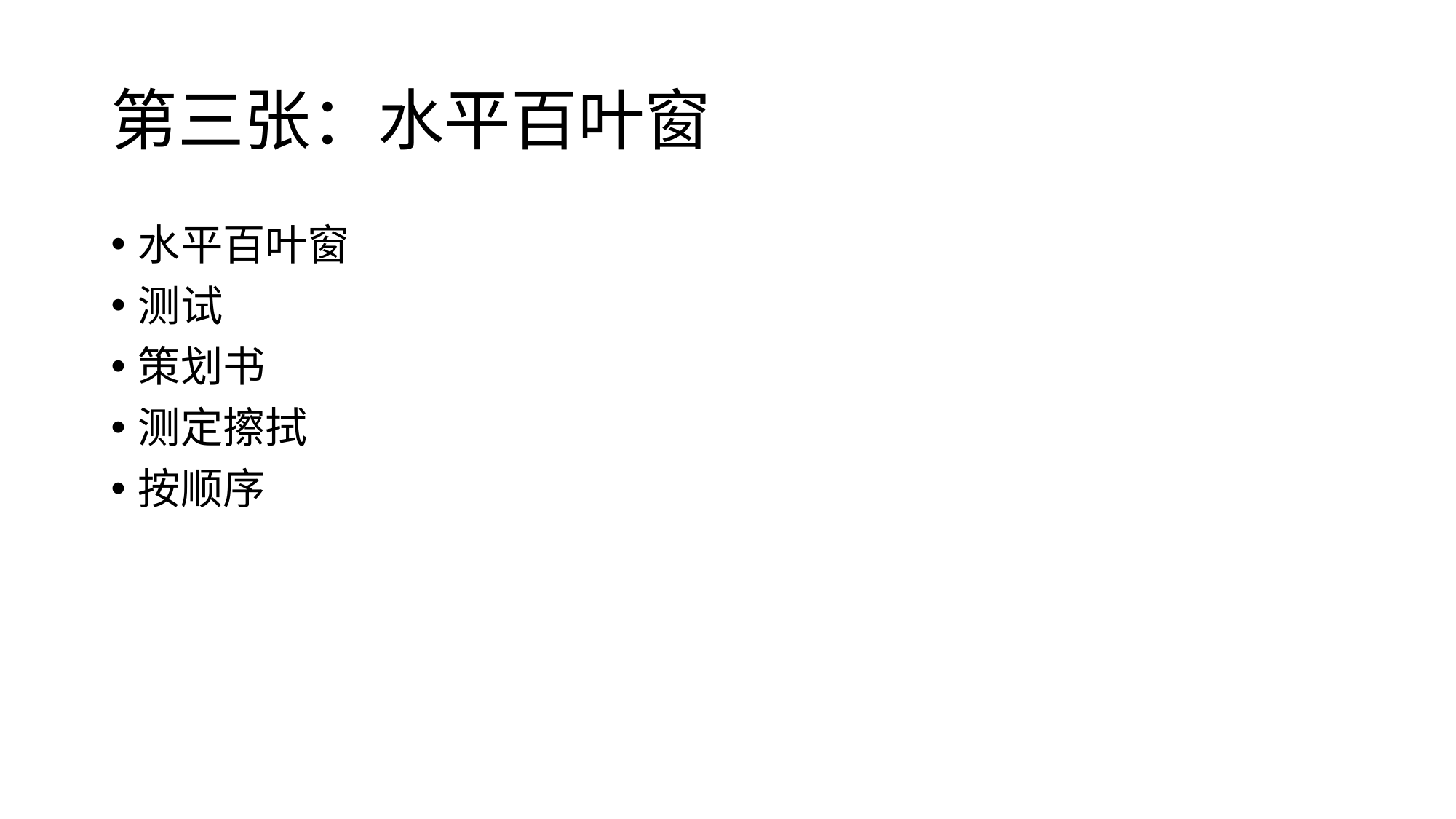

# 第三张：水平百叶窗
水平百叶窗
测试
策划书
测定擦拭
按顺序